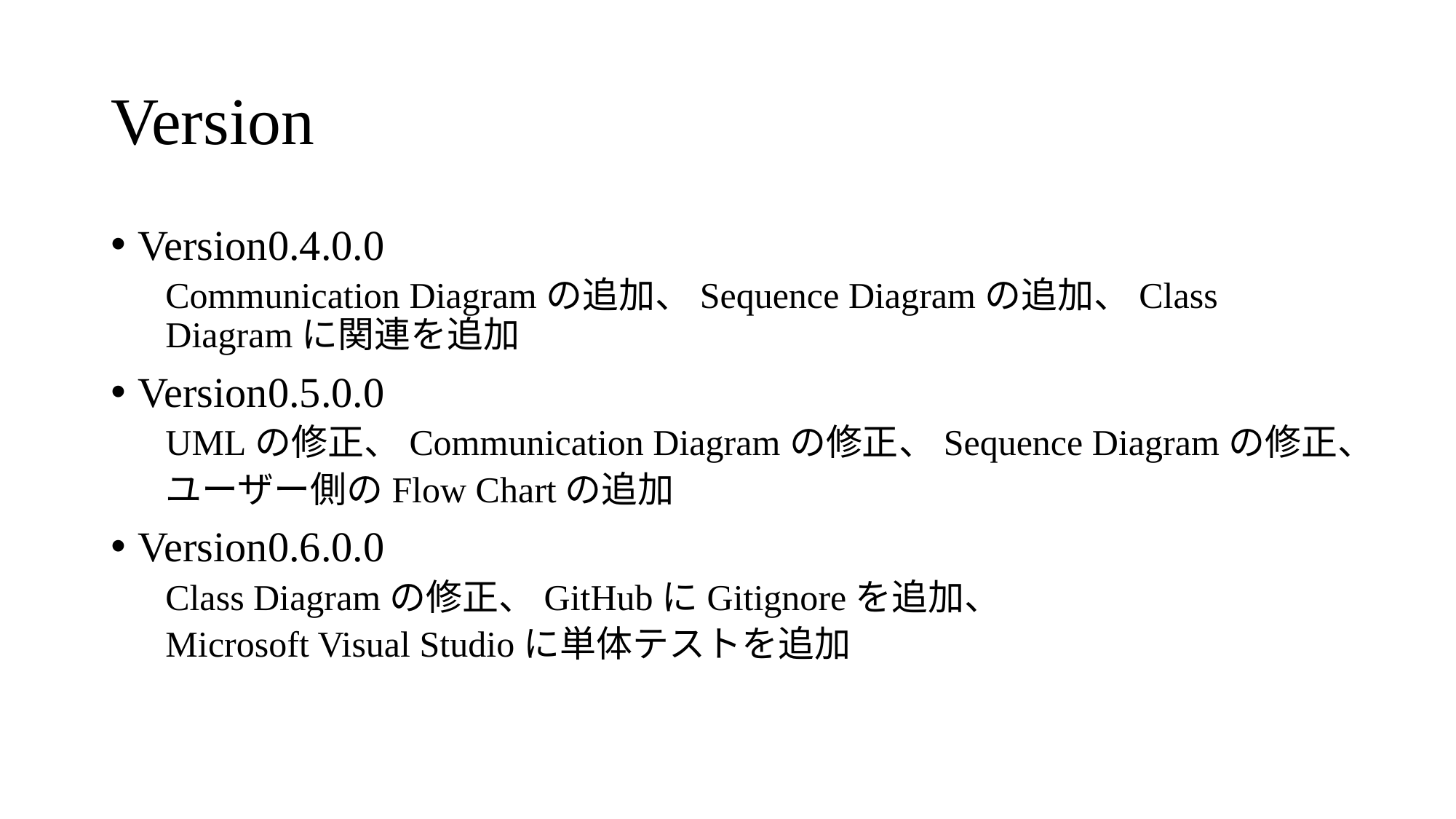

# Version
Version0.4.0.0
Communication Diagramの追加、Sequence Diagramの追加、Class Diagramに関連を追加
Version0.5.0.0
UMLの修正、Communication Diagramの修正、Sequence Diagramの修正、
ユーザー側のFlow Chartの追加
Version0.6.0.0
Class Diagramの修正、GitHubにGitignoreを追加、
Microsoft Visual Studioに単体テストを追加